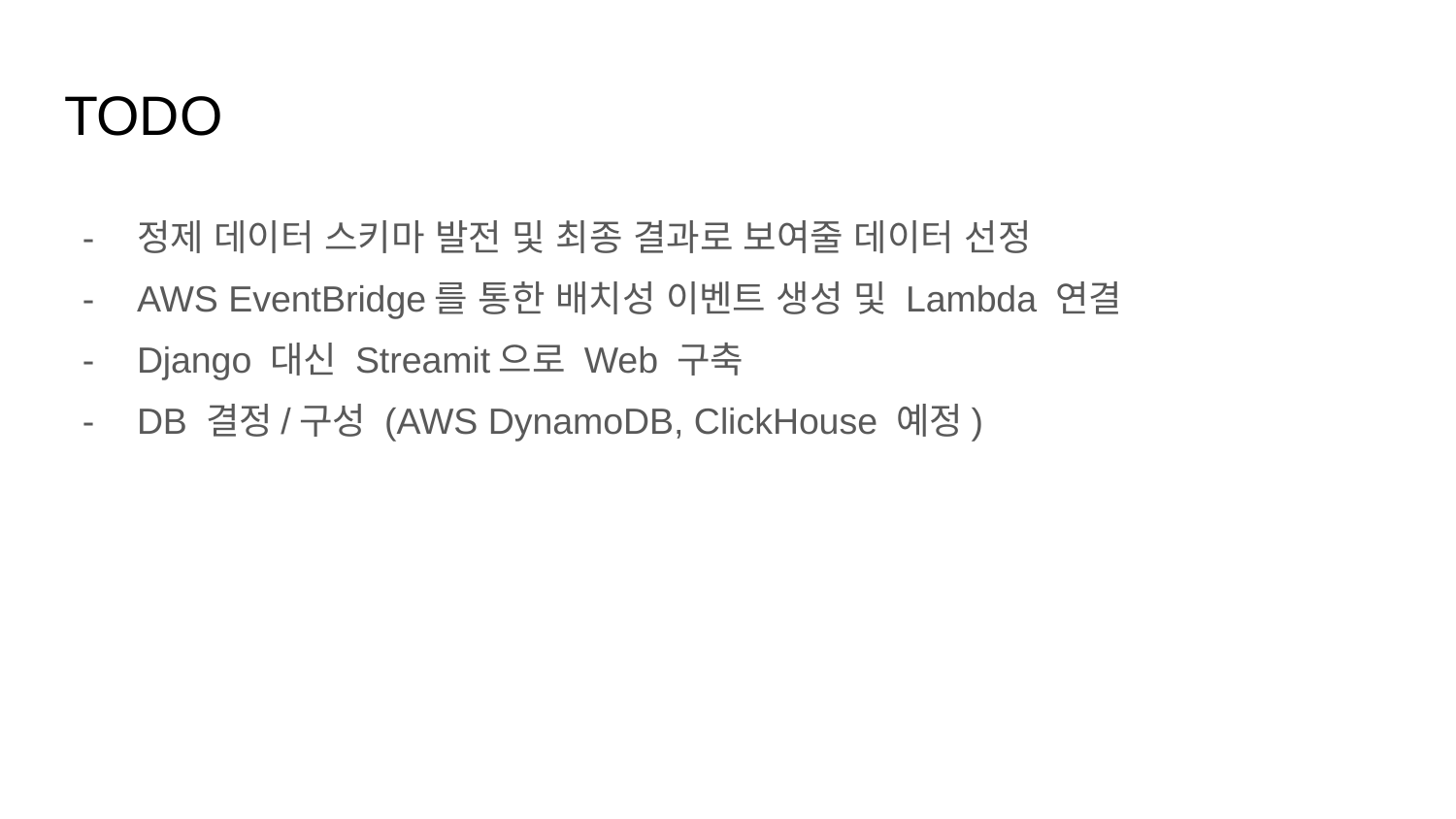

# TODO
정제 데이터 스키마 발전 및 최종 결과로 보여줄 데이터 선정
AWS EventBridge를 통한 배치성 이벤트 생성 및 Lambda 연결
Django 대신 Streamit으로 Web 구축
DB 결정/구성 (AWS DynamoDB, ClickHouse 예정)